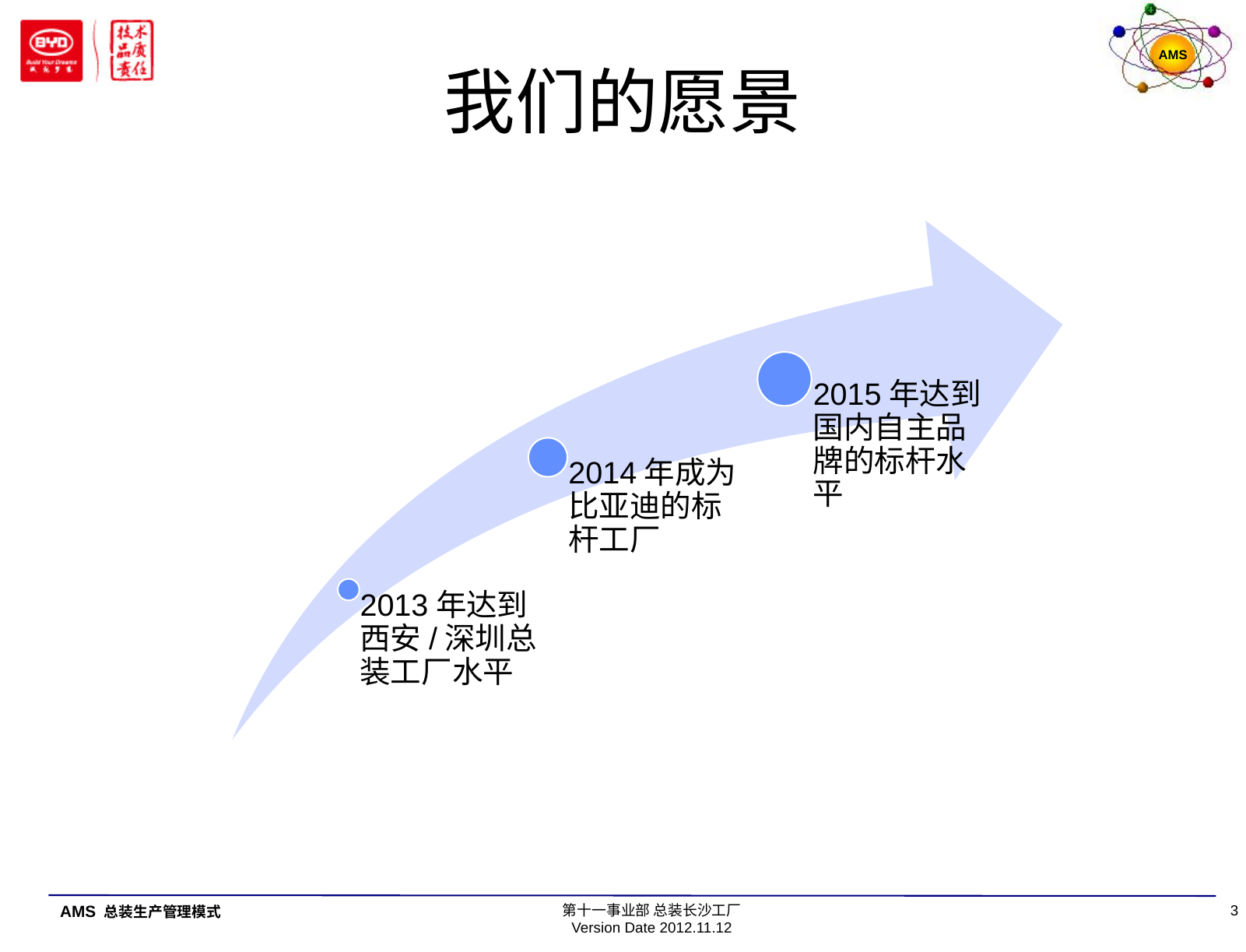

# 我们的愿景
2013年达到西安/深圳总装工厂水平
2014年成为比亚迪的标杆工厂
2015年达到国内自主品牌的标杆水平